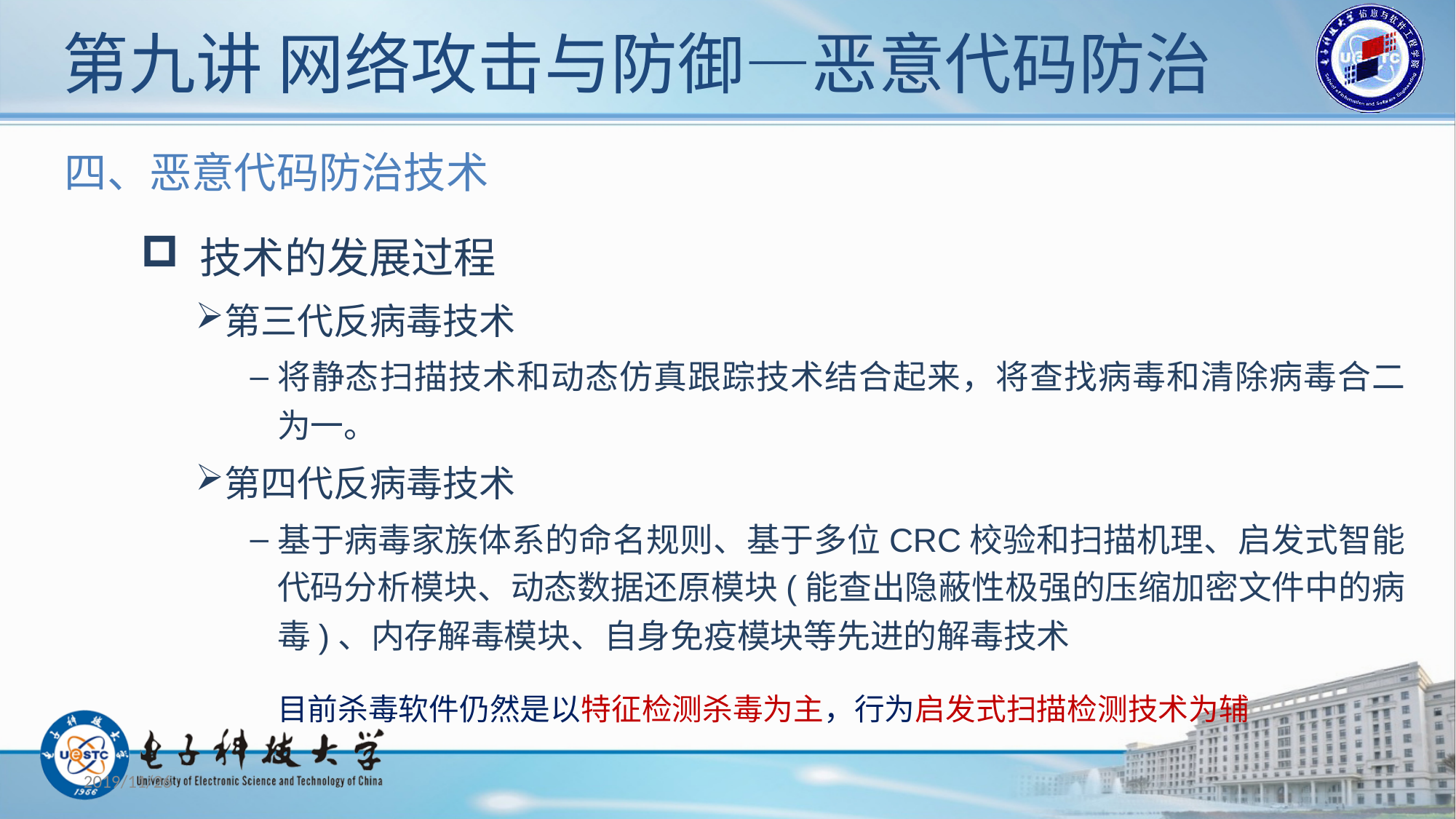

# 第九讲 网络攻击与防御—恶意代码防治
四、恶意代码防治技术
 技术的发展过程
第三代反病毒技术
将静态扫描技术和动态仿真跟踪技术结合起来，将查找病毒和清除病毒合二为一。
第四代反病毒技术
基于病毒家族体系的命名规则、基于多位CRC校验和扫描机理、启发式智能代码分析模块、动态数据还原模块(能查出隐蔽性极强的压缩加密文件中的病毒)、内存解毒模块、自身免疫模块等先进的解毒技术
目前杀毒软件仍然是以特征检测杀毒为主，行为启发式扫描检测技术为辅
2019/11/26